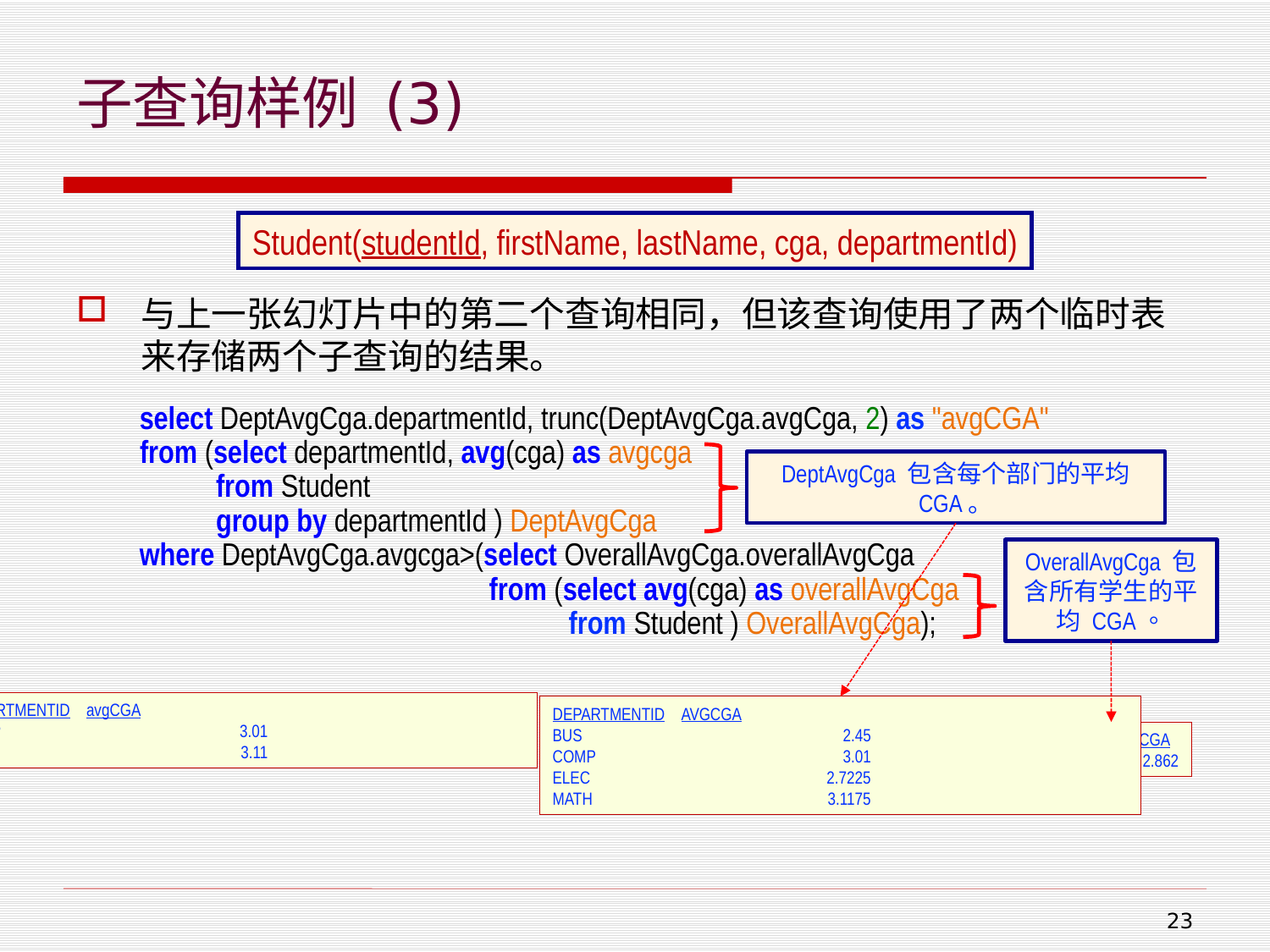

# 子查询样例 (3)
Student(studentId, firstName, lastName, cga, departmentId)
与上一张幻灯片中的第二个查询相同，但该查询使用了两个临时表来存储两个子查询的结果。
select DeptAvgCga.departmentId, trunc(DeptAvgCga.avgCga, 2) as "avgCGA"
from (select departmentId, avg(cga) as avgcga
from Student
group by departmentId ) DeptAvgCga
where DeptAvgCga.avgcga>(select OverallAvgCga.overallAvgCga
from (select avg(cga) as overallAvgCga
from Student ) OverallAvgCga);

DeptAvgCga 包含每个部门的平均 CGA。
OverallAvgCga 包含所有学生的平均 CGA。

DEPARTMENTID	avgCGA
COMP	3.01
MATH	3.11
DEPARTMENTID	AVGCGA
BUS 	2.45
COMP	3.01
ELEC	2.7225
MATH	3.1175
OVERALLAVGCGA
2.862
23